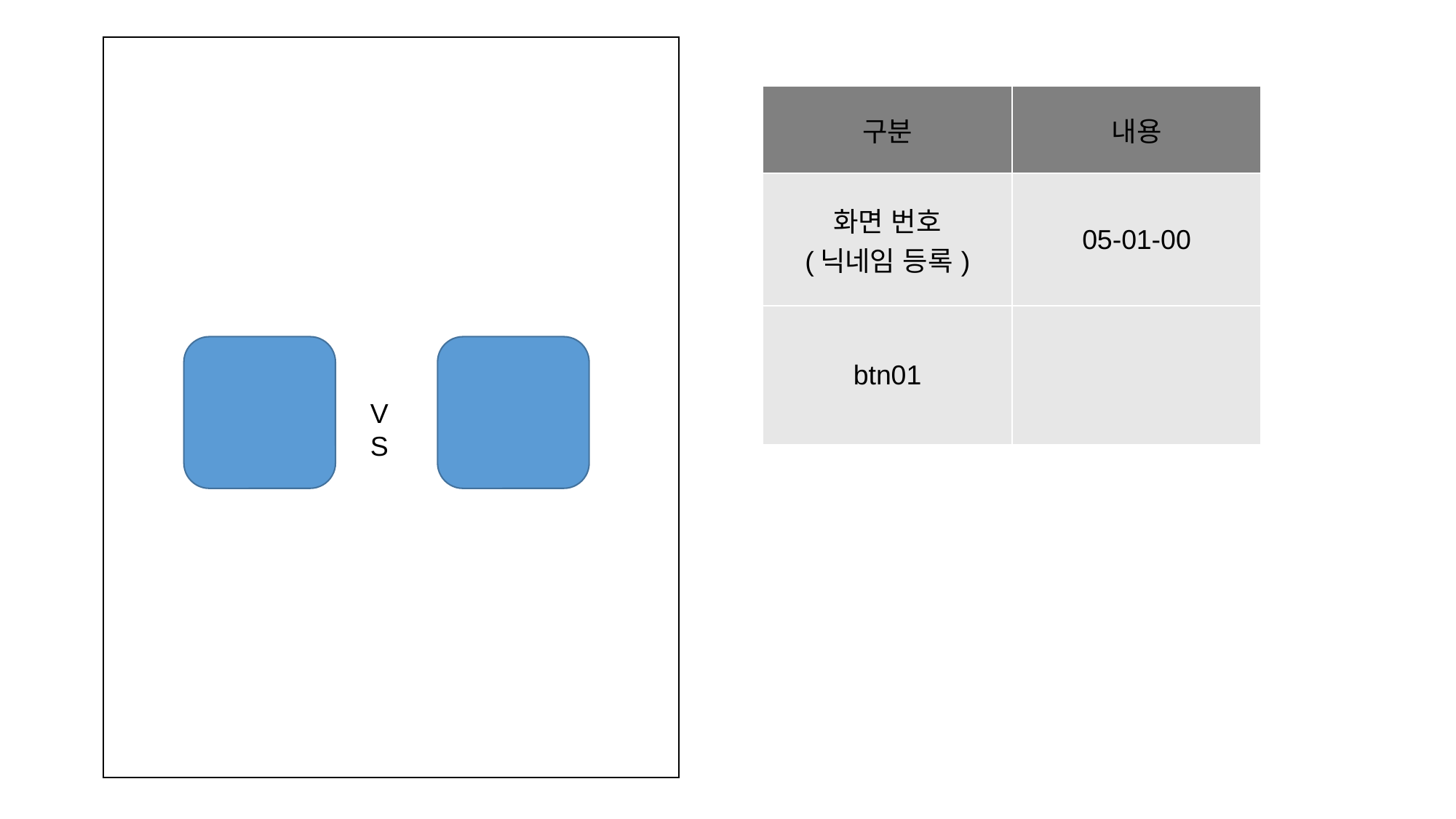

| 구분 | 내용 |
| --- | --- |
| 화면 번호 (닉네임 등록) | 05-01-00 |
| btn01 |  |

VS